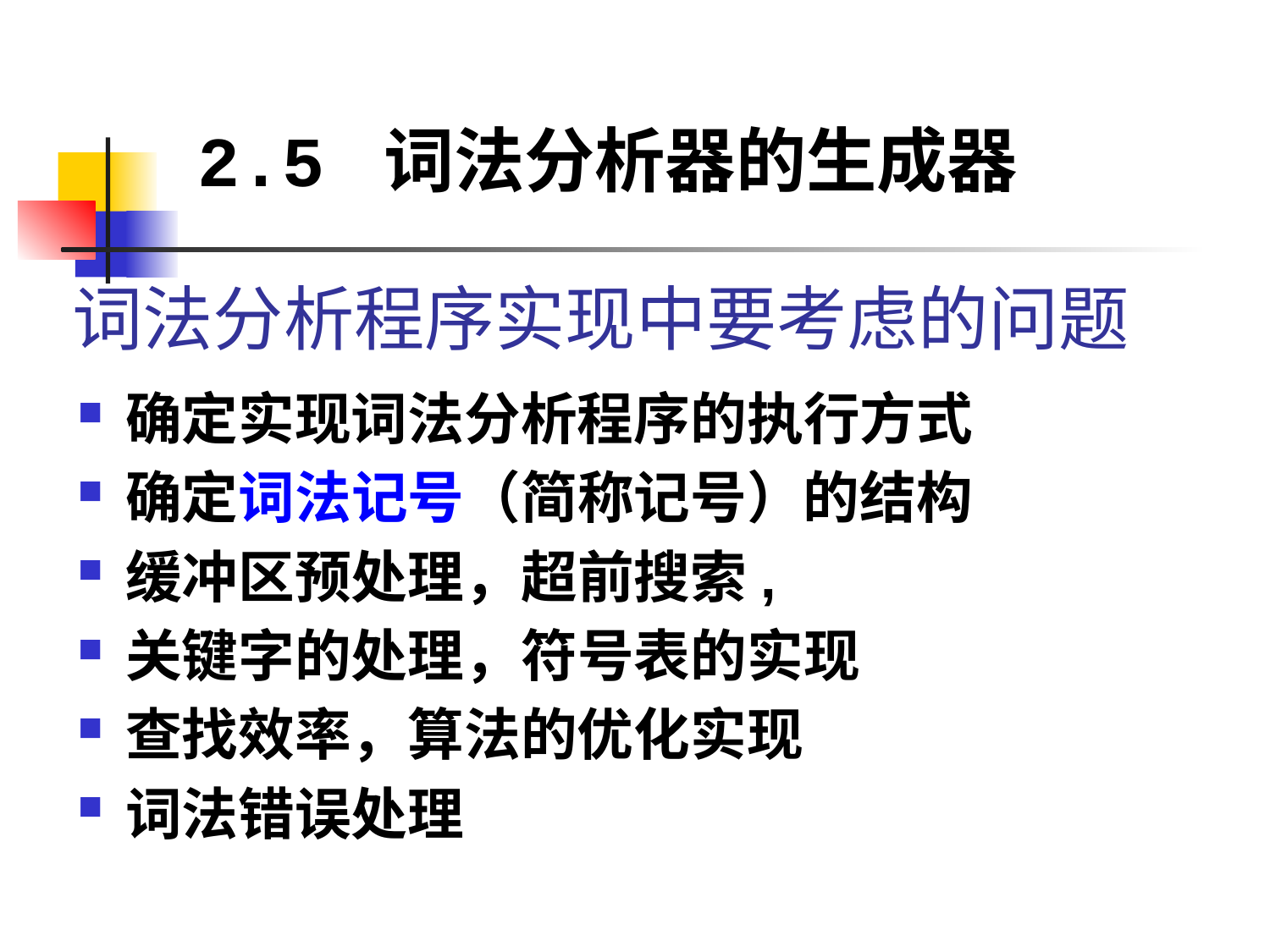

2.5 词法分析器的生成器
# 词法分析程序实现中要考虑的问题
确定实现词法分析程序的执行方式
确定词法记号（简称记号）的结构
缓冲区预处理，超前搜索,
关键字的处理，符号表的实现
查找效率，算法的优化实现
词法错误处理